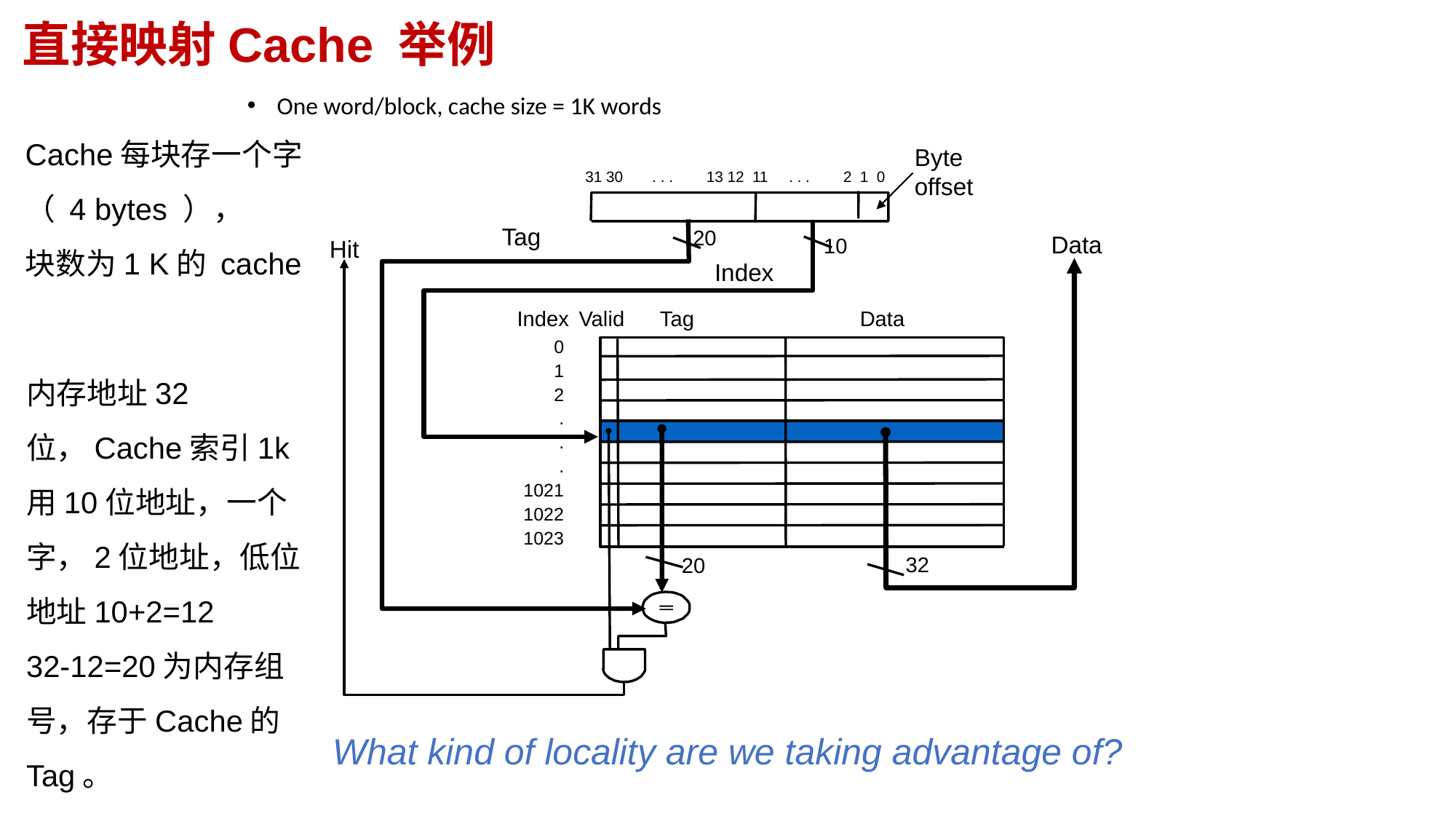

直接映射Cache 举例
One word/block, cache size = 1K words
Cache每块存一个字（ 4 bytes ），
块数为1 K的 cache
Byte offset
31 30       . . .        13 12  11     . . .        2  1  0

Tag

20

10

Index
Data

32

Hit

  Index
Valid
Tag
Data
0
1
2
.
.
.
1021
1022
1023

内存地址32位，Cache索引1k用10位地址，一个字，2位地址，低位地址10+2=12
32-12=20为内存组号，存于Cache的Tag。

20

What kind of locality are we taking advantage of?